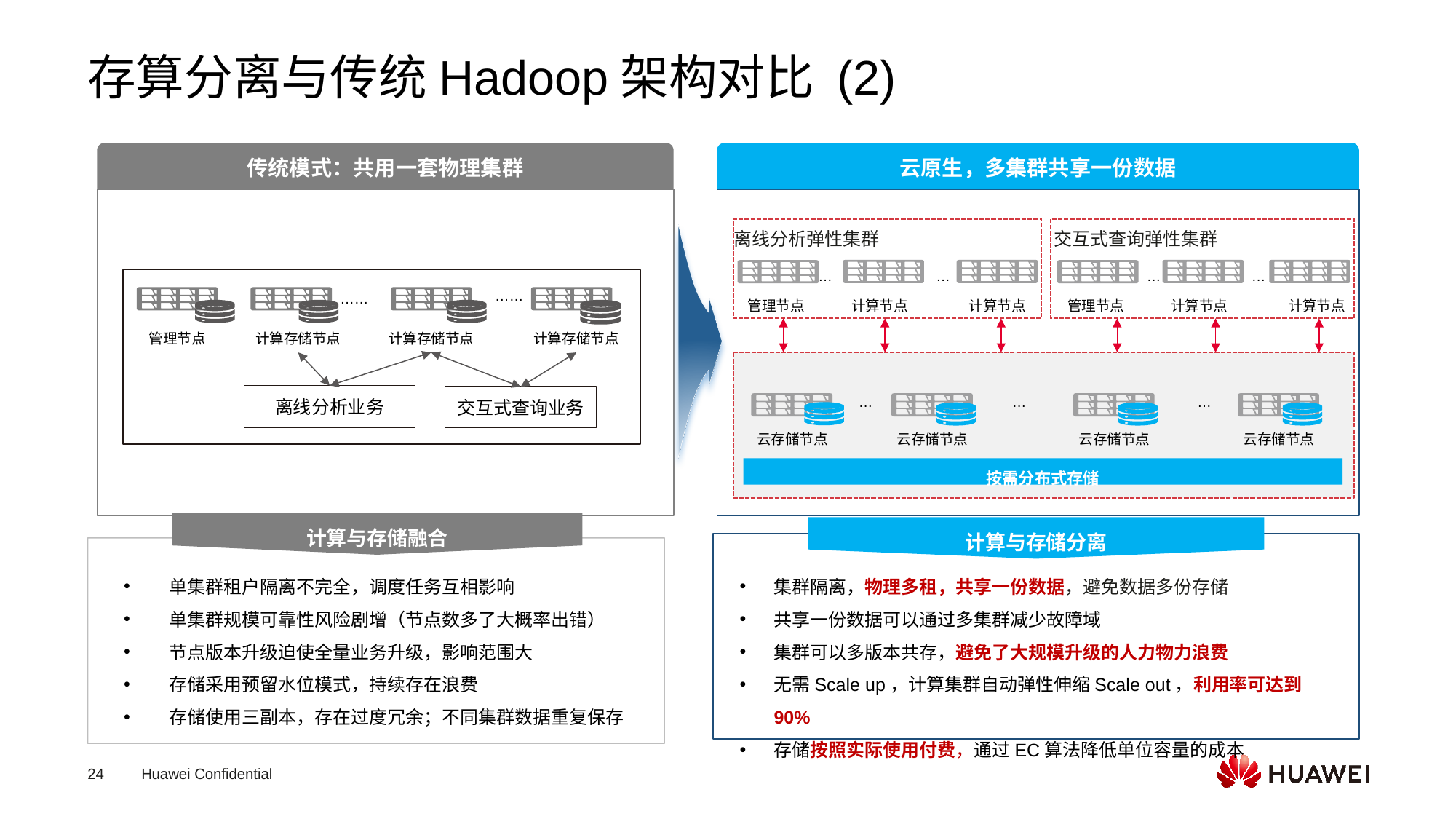

# 存算分离与传统Hadoop架构对比 (2)
云原生，多集群共享一份数据
传统模式：共用一套物理集群

离线分析弹性集群
交互式查询弹性集群
…
…
…
…

……
……
管理节点
计算节点
计算节点
管理节点
计算节点
计算节点

计算与存储分离

计算与存储融合

管理节点
计算存储节点
计算存储节点
计算存储节点

…
…
…
离线分析业务
交互式查询业务

云存储节点
云存储节点
云存储节点
云存储节点
按需分布式存储

单集群租户隔离不完全，调度任务互相影响
单集群规模可靠性风险剧增（节点数多了大概率出错）
节点版本升级迫使全量业务升级，影响范围大
存储采用预留水位模式，持续存在浪费
存储使用三副本，存在过度冗余；不同集群数据重复保存
集群隔离，物理多租，共享一份数据，避免数据多份存储
共享一份数据可以通过多集群减少故障域
集群可以多版本共存，避免了大规模升级的人力物力浪费
无需Scale up，计算集群自动弹性伸缩Scale out，利用率可达到90%
存储按照实际使用付费，通过EC算法降低单位容量的成本